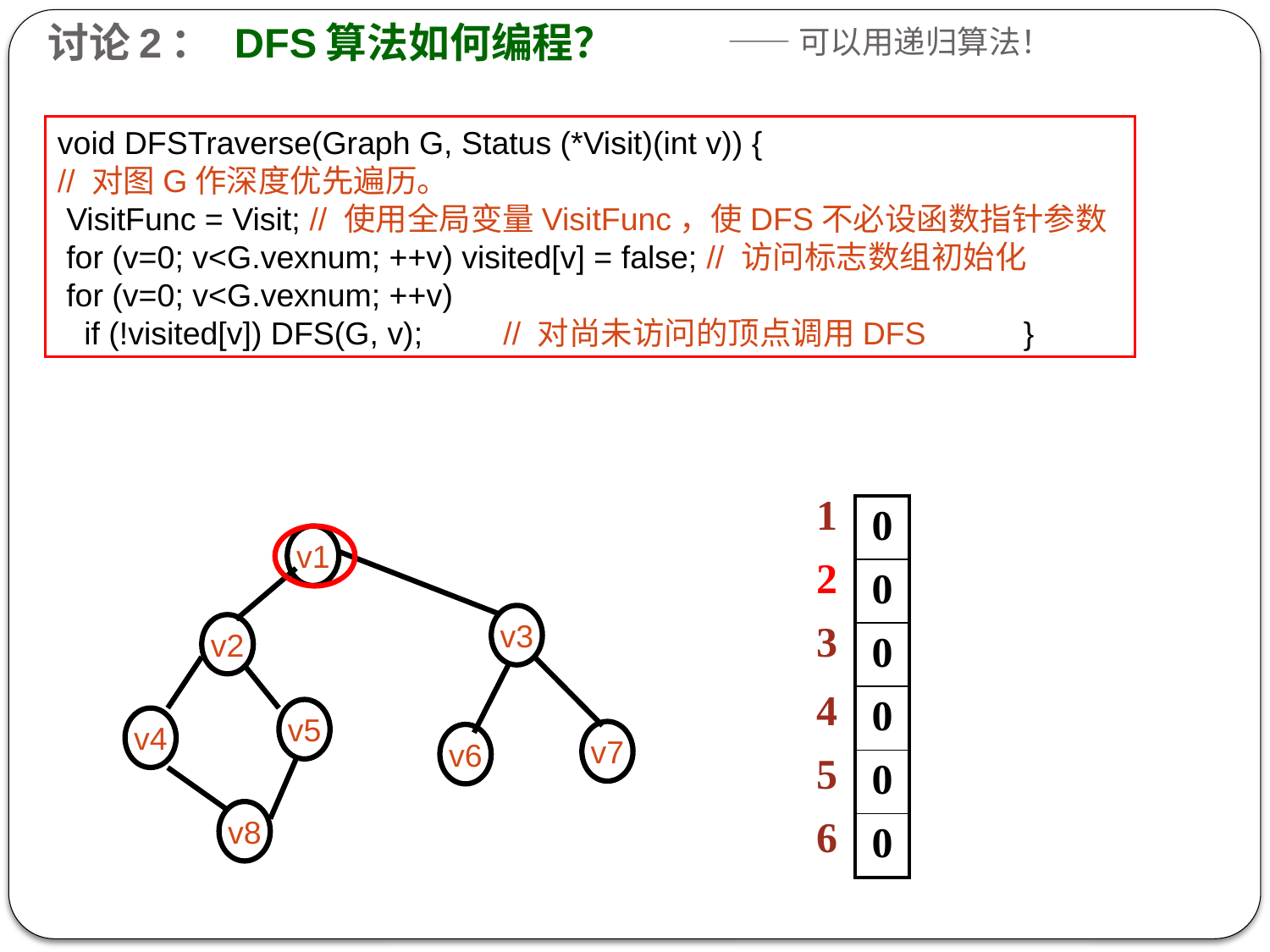

# 讨论2： DFS算法如何编程？
——可以用递归算法！
void DFSTraverse(Graph G, Status (*Visit)(int v)) {
// 对图G作深度优先遍历。
 VisitFunc = Visit; // 使用全局变量VisitFunc，使DFS不必设函数指针参数
 for (v=0; v<G.vexnum; ++v) visited[v] = false; // 访问标志数组初始化
 for (v=0; v<G.vexnum; ++v)
   if (!visited[v]) DFS(G, v);         // 对尚未访问的顶点调用DFS           }
| 1 |
| --- |
| 2 |
| 3 |
| 4 |
| 5 |
| 6 |
| 0 |
| --- |
| 0 |
| 0 |
| 0 |
| 0 |
| 0 |
v1

v3
v2

v5
v4
v7
v6

v8